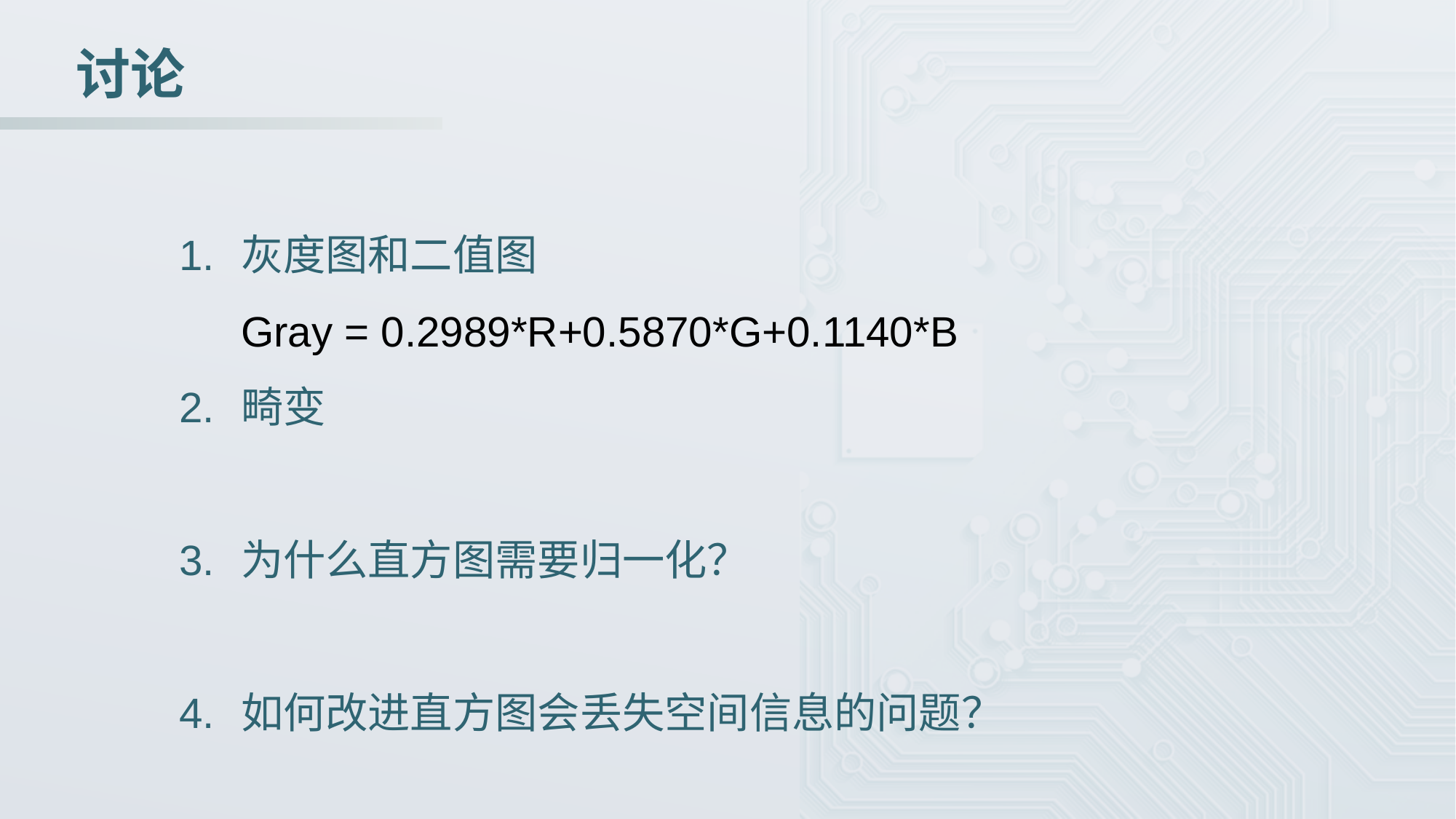

讨论

灰度图和二值图
Gray = 0.2989*R+0.5870*G+0.1140*B
畸变

为什么直方图需要归一化？

如何改进直方图会丢失空间信息的问题？